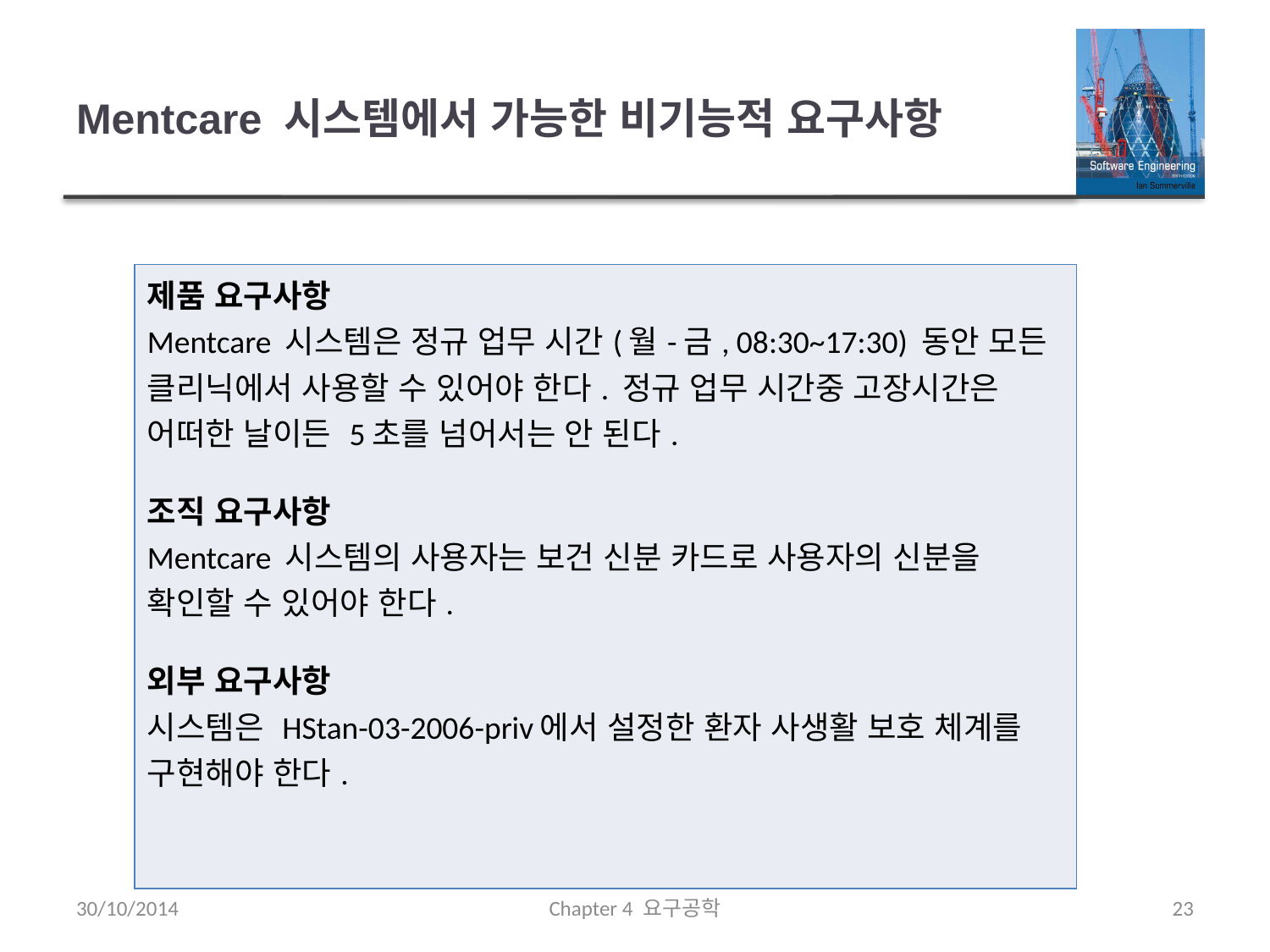

# Mentcare 시스템에서 가능한 비기능적 요구사항
| 제품 요구사항 Mentcare 시스템은 정규 업무 시간(월-금, 08:30~17:30) 동안 모든 클리닉에서 사용할 수 있어야 한다. 정규 업무 시간중 고장시간은 어떠한 날이든 5초를 넘어서는 안 된다. 조직 요구사항 Mentcare 시스템의 사용자는 보건 신분 카드로 사용자의 신분을 확인할 수 있어야 한다. 외부 요구사항 시스템은 HStan-03-2006-priv에서 설정한 환자 사생활 보호 체계를 구현해야 한다. |
| --- |
30/10/2014
Chapter 4 요구공학
23